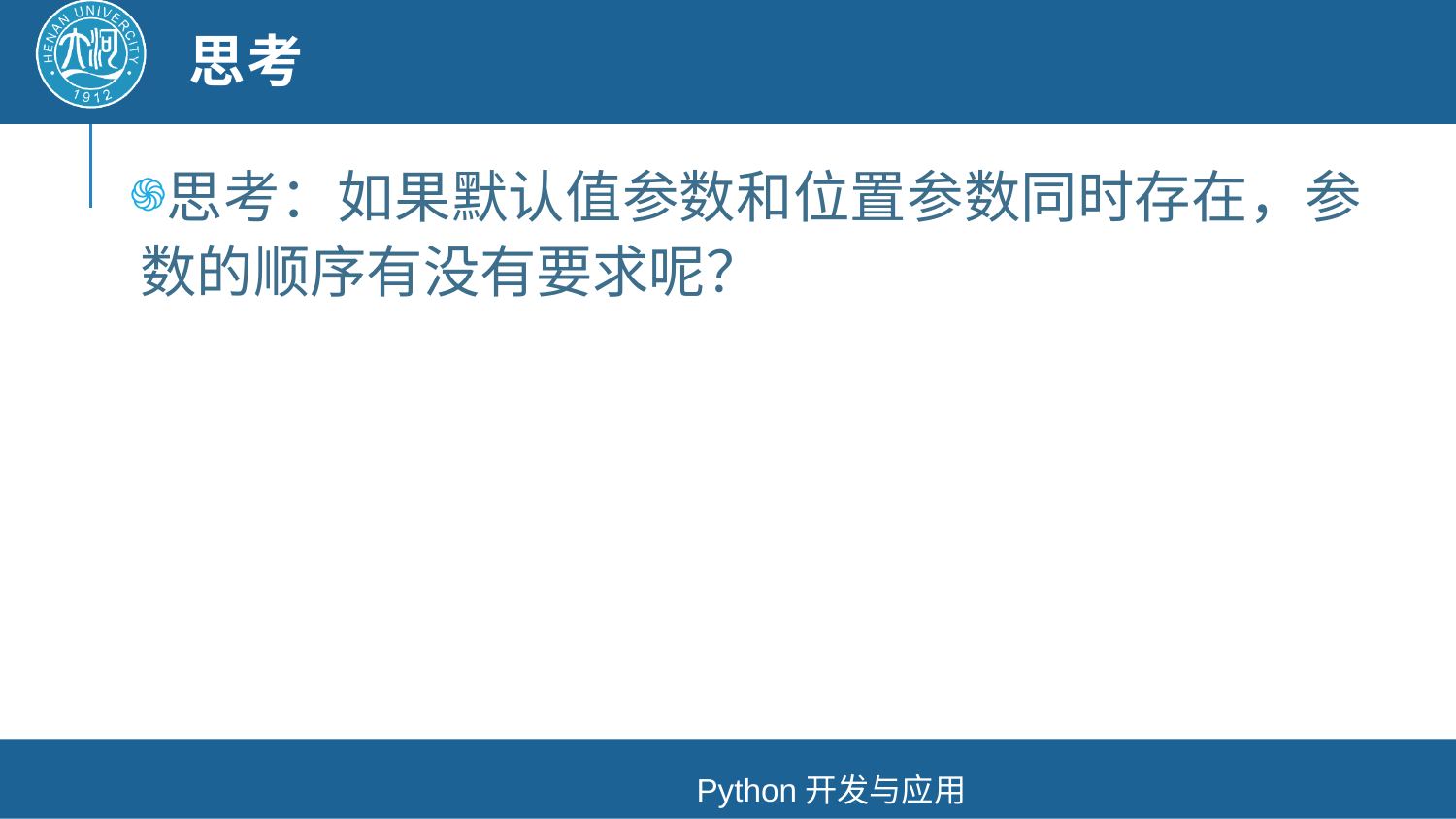

# 思考
思考：如果默认值参数和位置参数同时存在，参数的顺序有没有要求呢？

Python开发与应用
20